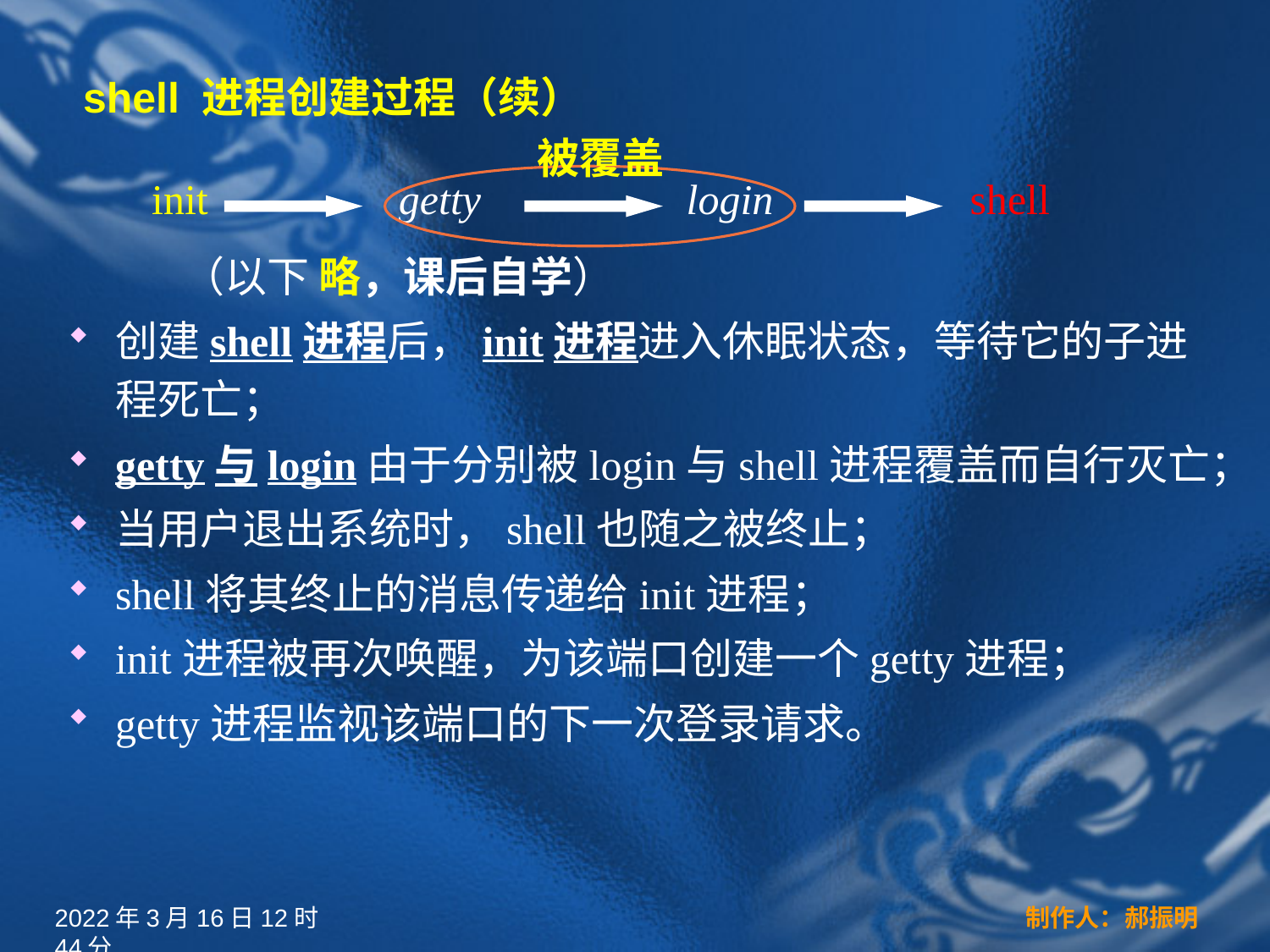

# shell 进程创建过程（续）

被覆盖

init
getty
login
shell

           （以下 略，课后自学）
创建shell进程后，init进程进入休眠状态，等待它的子进程死亡；
getty与login由于分别被login与shell进程覆盖而自行灭亡；
当用户退出系统时，shell也随之被终止；
shell将其终止的消息传递给init进程；
init进程被再次唤醒，为该端口创建一个getty进程；
getty进程监视该端口的下一次登录请求。
2022年3月16日12时44分
制作人：郝振明